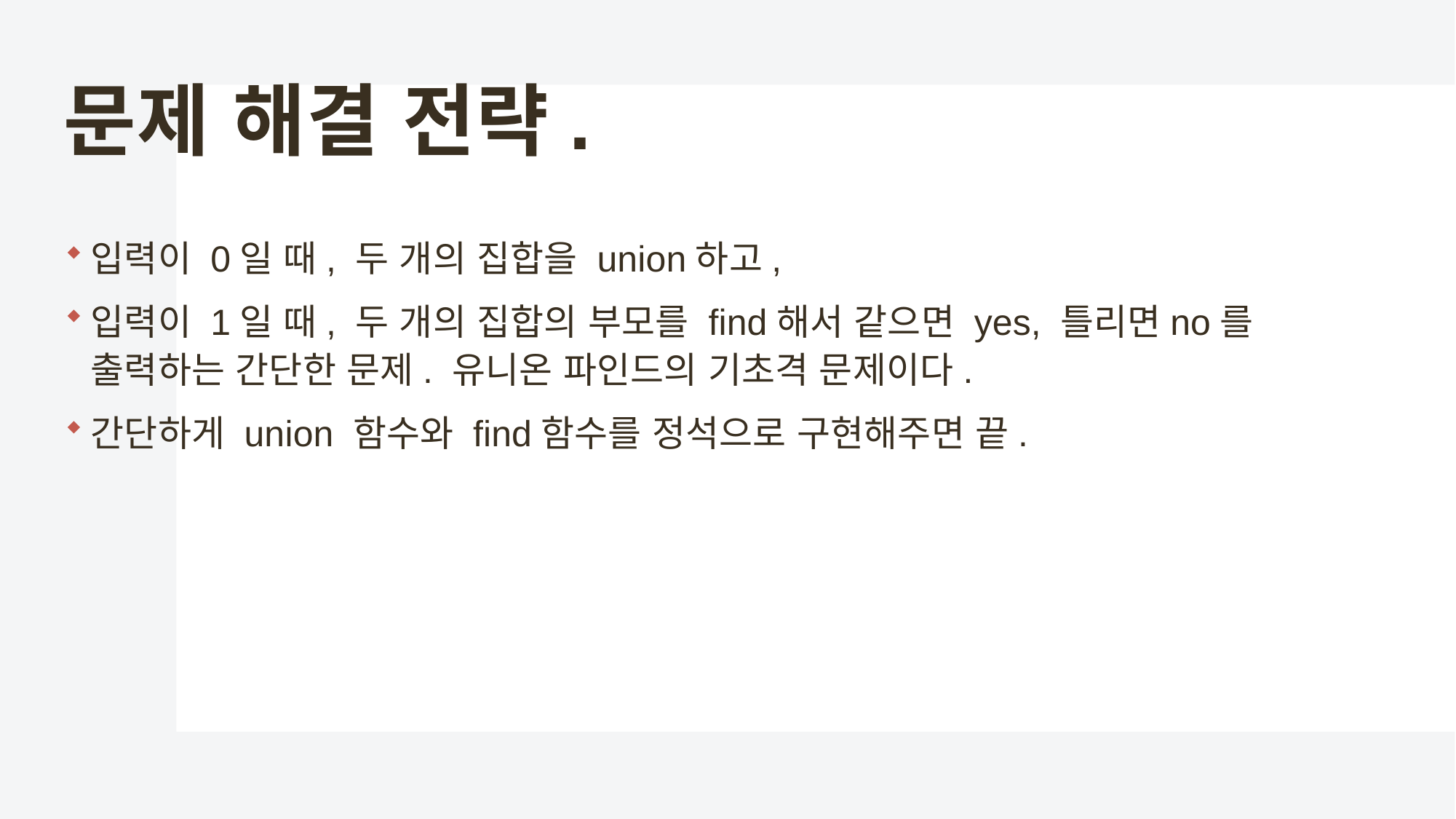

# 문제 해결 전략.
입력이 0일 때, 두 개의 집합을 union하고,
입력이 1일 때, 두 개의 집합의 부모를 find해서 같으면 yes, 틀리면no를 출력하는 간단한 문제. 유니온 파인드의 기초격 문제이다.
간단하게 union 함수와 find함수를 정석으로 구현해주면 끝.